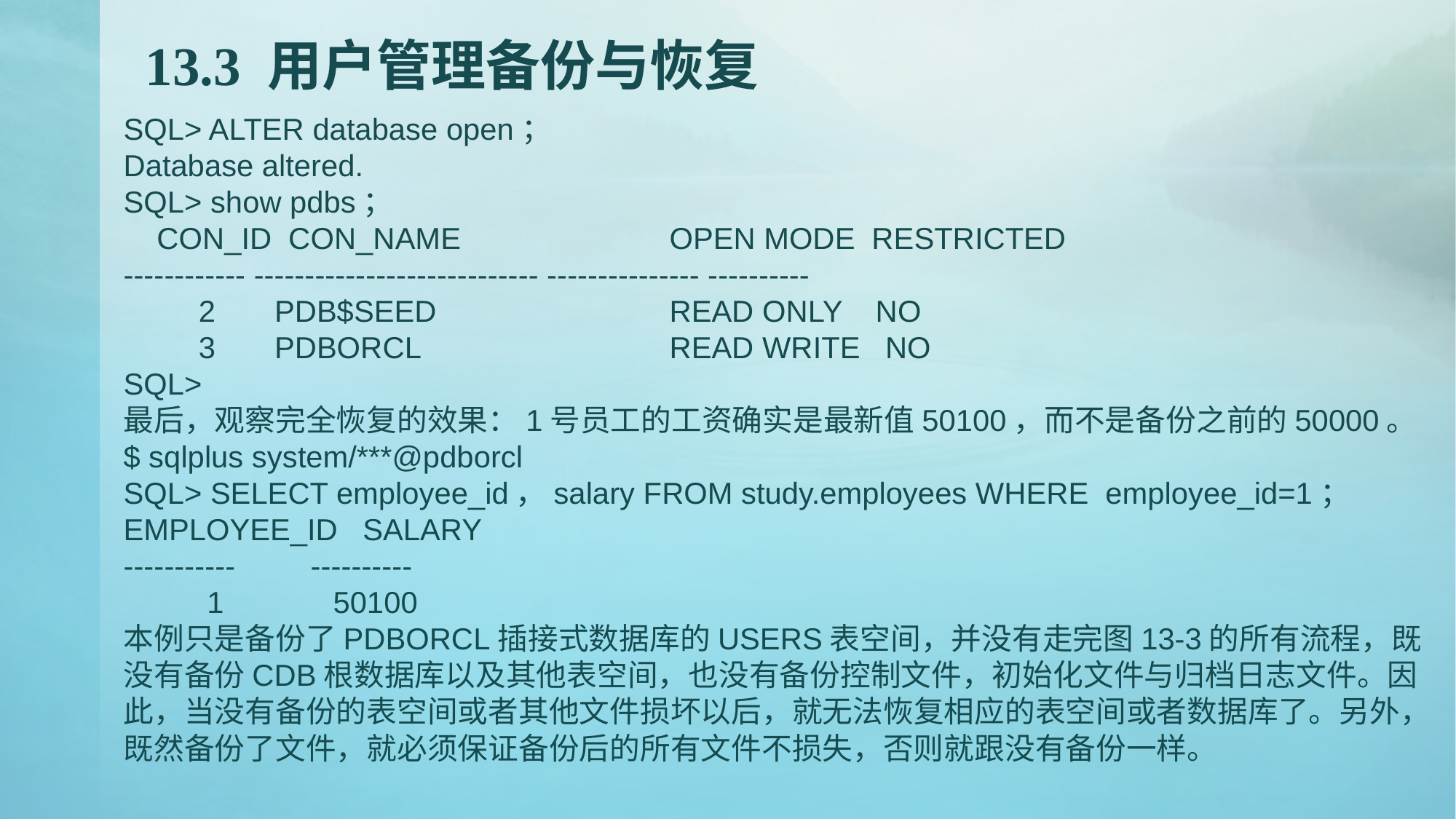

# 13.3 用户管理备份与恢复
SQL> ALTER database open；
Database altered.
SQL> show pdbs；
    CON_ID  CON_NAME		OPEN MODE  RESTRICTED
------------ ---------------------------- --------------- ----------
         2	     PDB$SEED			READ ONLY    NO
         3	     PDBORCL			READ WRITE   NO
SQL>
最后，观察完全恢复的效果：1号员工的工资确实是最新值50100，而不是备份之前的50000。
$ sqlplus system/***@pdborcl
SQL> SELECT employee_id，salary FROM study.employees WHERE  employee_id=1；
EMPLOYEE_ID   SALARY
-----------         ----------
          1	            50100
本例只是备份了PDBORCL插接式数据库的USERS表空间，并没有走完图13-3的所有流程，既没有备份CDB根数据库以及其他表空间，也没有备份控制文件，初始化文件与归档日志文件。因此，当没有备份的表空间或者其他文件损坏以后，就无法恢复相应的表空间或者数据库了。另外，既然备份了文件，就必须保证备份后的所有文件不损失，否则就跟没有备份一样。